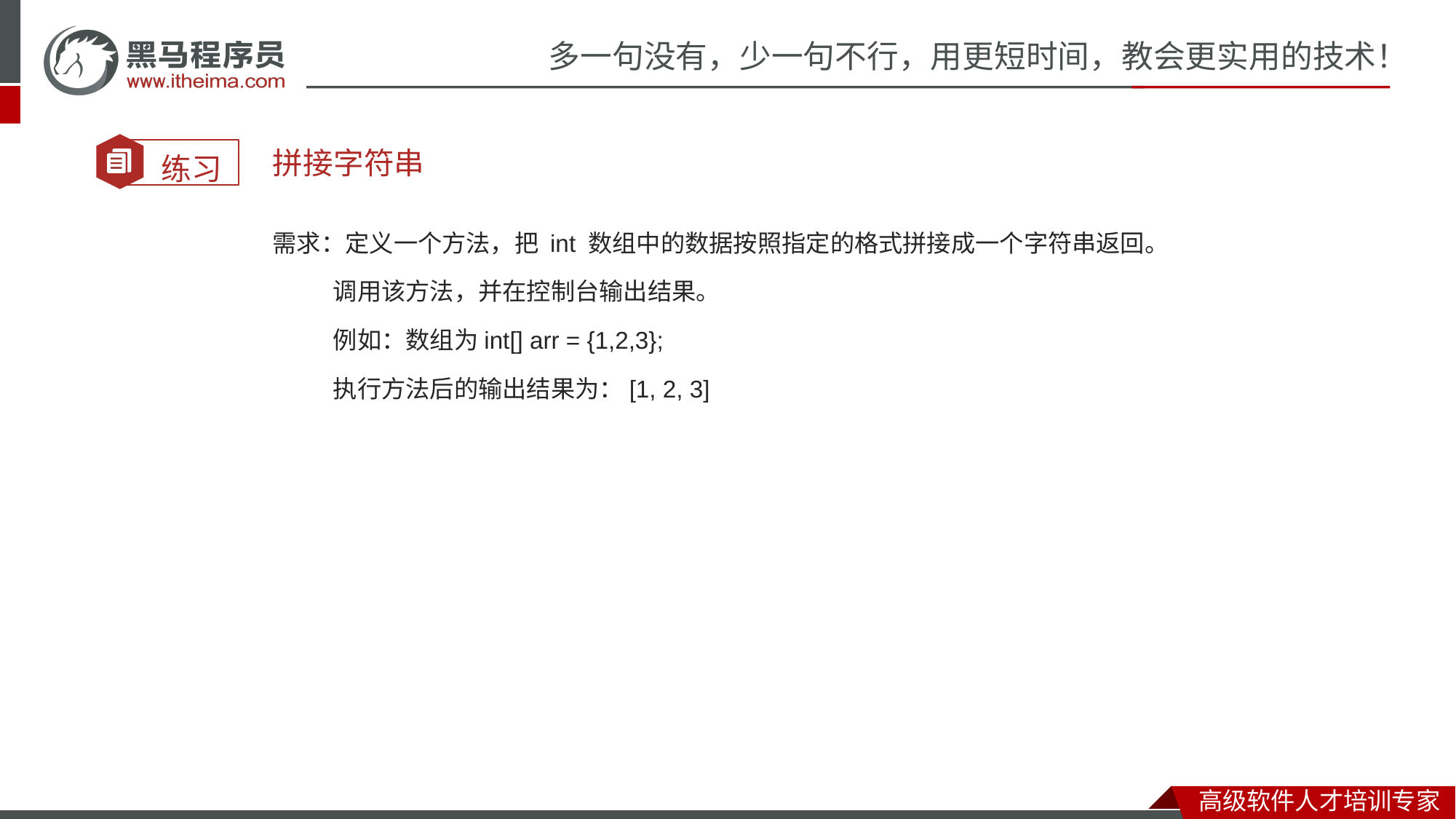

拼接字符串
需求：定义一个方法，把 int 数组中的数据按照指定的格式拼接成一个字符串返回。
          调用该方法，并在控制台输出结果。
          例如：数组为int[] arr = {1,2,3};
          执行方法后的输出结果为：[1, 2, 3]